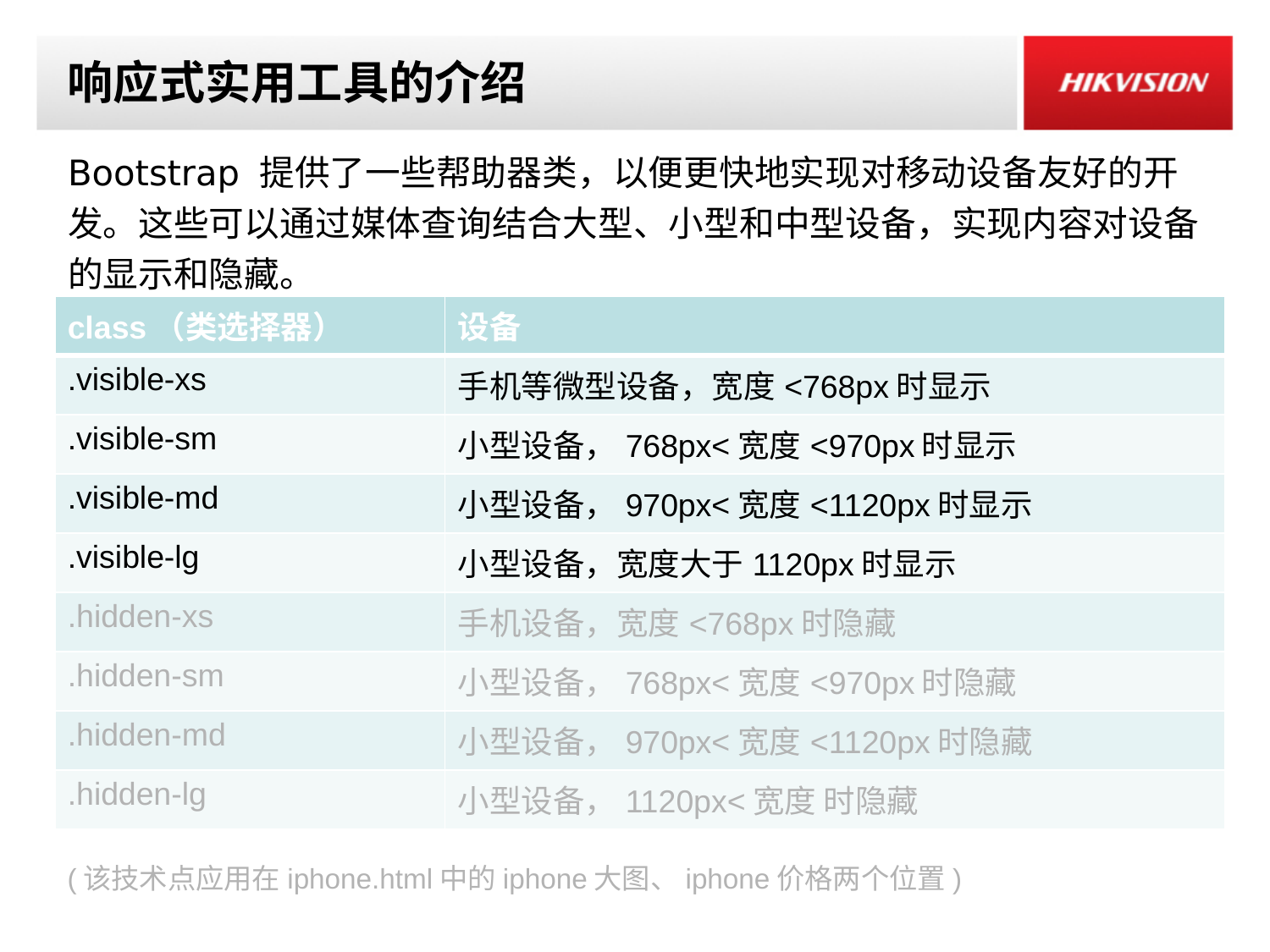

# 响应式实用工具的介绍
Bootstrap 提供了一些帮助器类，以便更快地实现对移动设备友好的开发。这些可以通过媒体查询结合大型、小型和中型设备，实现内容对设备的显示和隐藏。
| class（类选择器） | 设备 |
| --- | --- |
| .visible-xs | 手机等微型设备，宽度<768px时显示 |
| .visible-sm | 小型设备，768px<宽度<970px时显示 |
| .visible-md | 小型设备，970px<宽度<1120px时显示 |
| .visible-lg | 小型设备，宽度大于1120px时显示 |
| .hidden-xs | 手机设备，宽度<768px时隐藏 |
| .hidden-sm | 小型设备，768px<宽度<970px时隐藏 |
| .hidden-md | 小型设备，970px<宽度<1120px时隐藏 |
| .hidden-lg | 小型设备，1120px<宽度 时隐藏 |
(该技术点应用在iphone.html中的iphone大图、iphone价格两个位置)